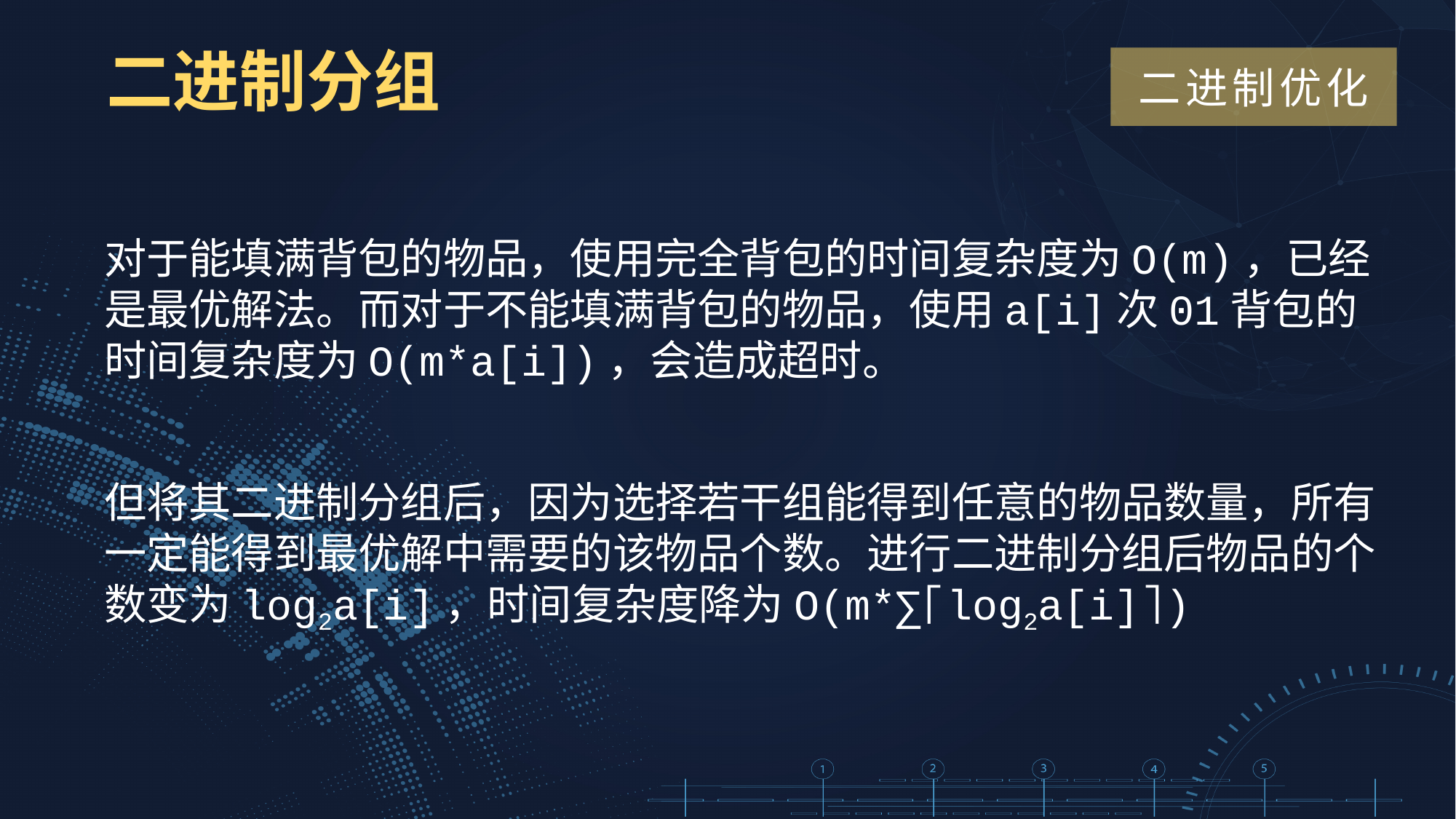

二进制分组
二进制优化
对于能填满背包的物品，使用完全背包的时间复杂度为O(m)，已经是最优解法。而对于不能填满背包的物品，使用a[i]次01背包的时间复杂度为O(m*a[i])，会造成超时。
但将其二进制分组后，因为选择若干组能得到任意的物品数量，所有一定能得到最优解中需要的该物品个数。进行二进制分组后物品的个数变为log2a[i]，时间复杂度降为O(m*∑⌈log2a[i]⌉)